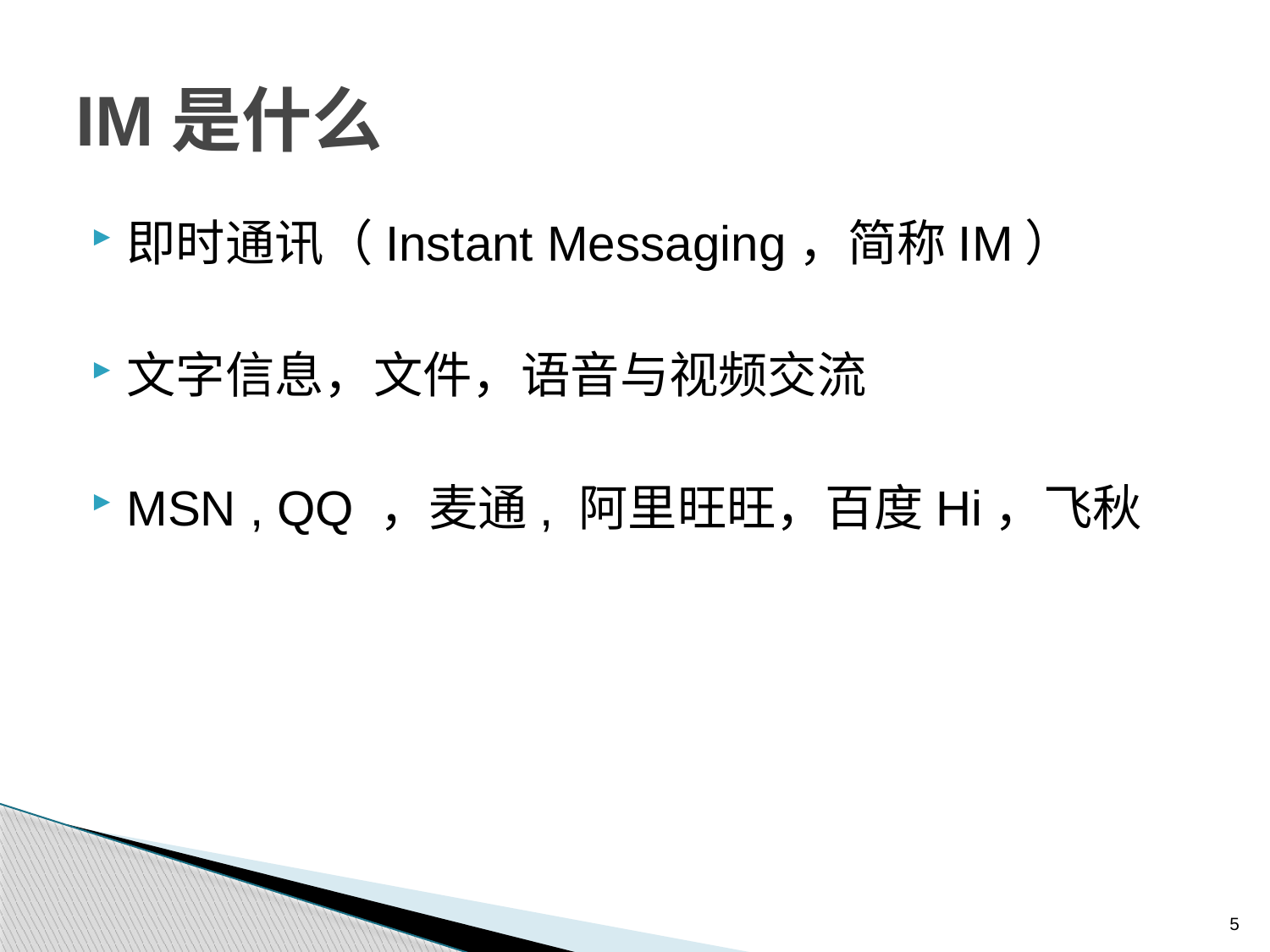

# IM是什么
即时通讯（Instant Messaging，简称IM）

文字信息，文件，语音与视频交流

MSN , QQ ，麦通, 阿里旺旺，百度Hi，飞秋
5